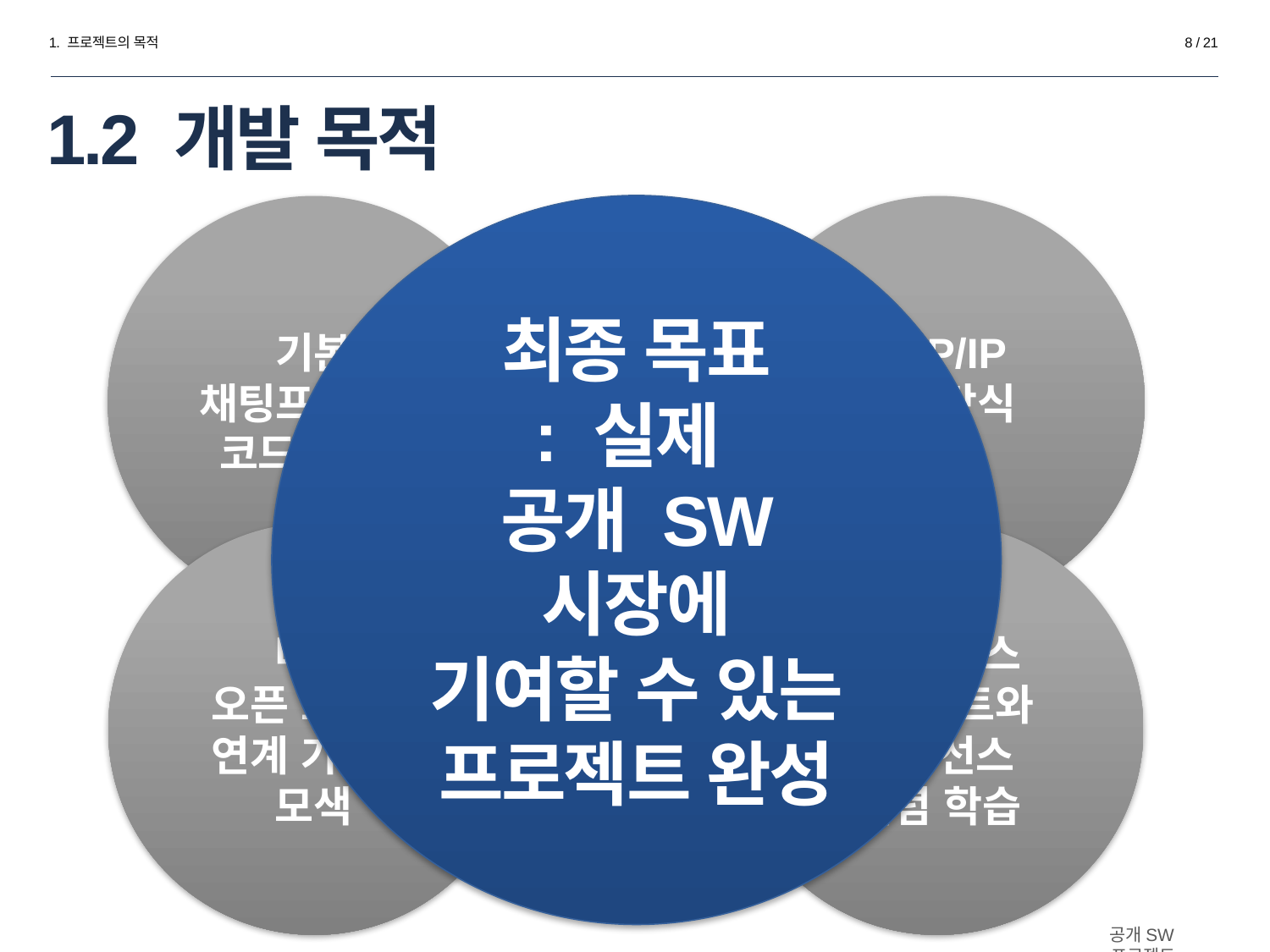

1. 프로젝트의 목적
8 / 21
# 1.2 개발 목적
최종 목표
: 실제
공개 SW 시장에
기여할 수 있는
프로젝트 완성
기본
채팅프로그램
코드 분석`
TCP/IP
통신 방식
이해
다른
오픈 소스와
연계 가능성
모색
오픈 소스
프로젝트와
라이선스
개념 학습
공개SW프로젝트